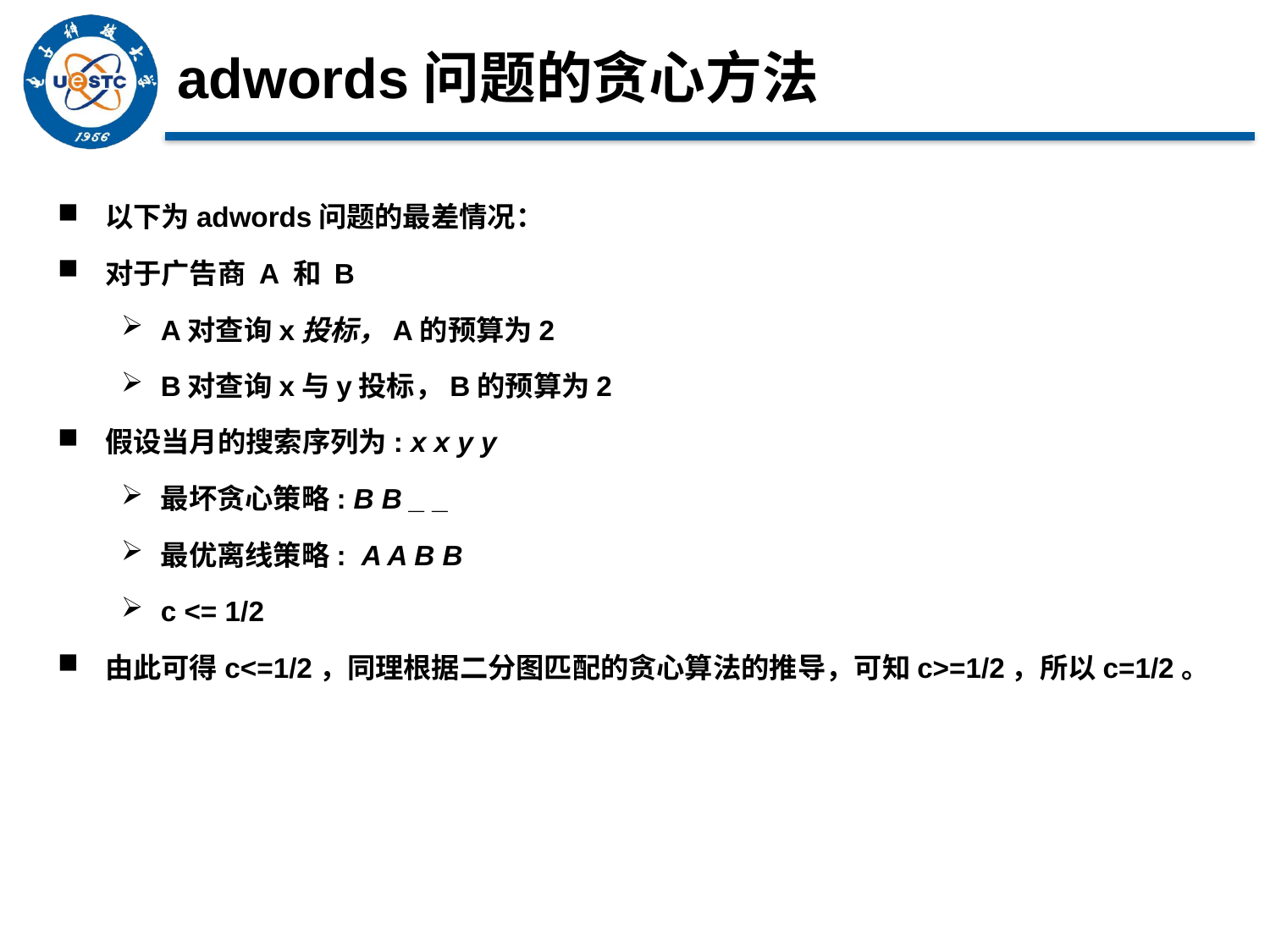

# adwords问题的贪心方法
以下为adwords问题的最差情况：
对于广告商 A 和 B
A对查询x投标，A的预算为2
B对查询x与y投标，B的预算为2
假设当月的搜索序列为: x x y y
最坏贪心策略: B B _ _
最优离线策略:  A A B B
c <= 1/2
由此可得c<=1/2，同理根据二分图匹配的贪心算法的推导，可知c>=1/2，所以c=1/2。